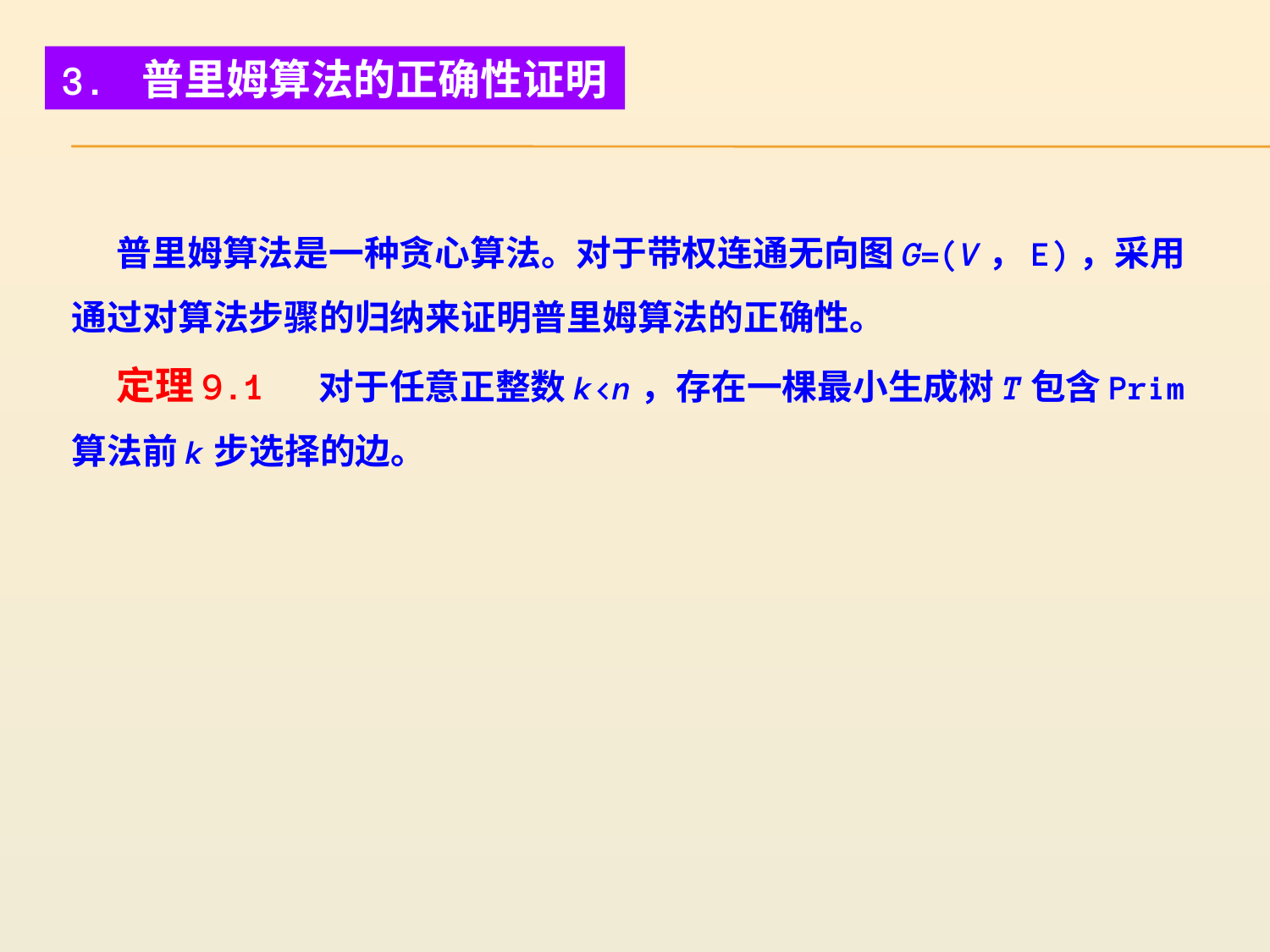

3. 普里姆算法的正确性证明
    普里姆算法是一种贪心算法。对于带权连通无向图G=(V，E)，采用通过对算法步骤的归纳来证明普里姆算法的正确性。
    定理9.1  对于任意正整数k<n，存在一棵最小生成树T包含Prim算法前k步选择的边。